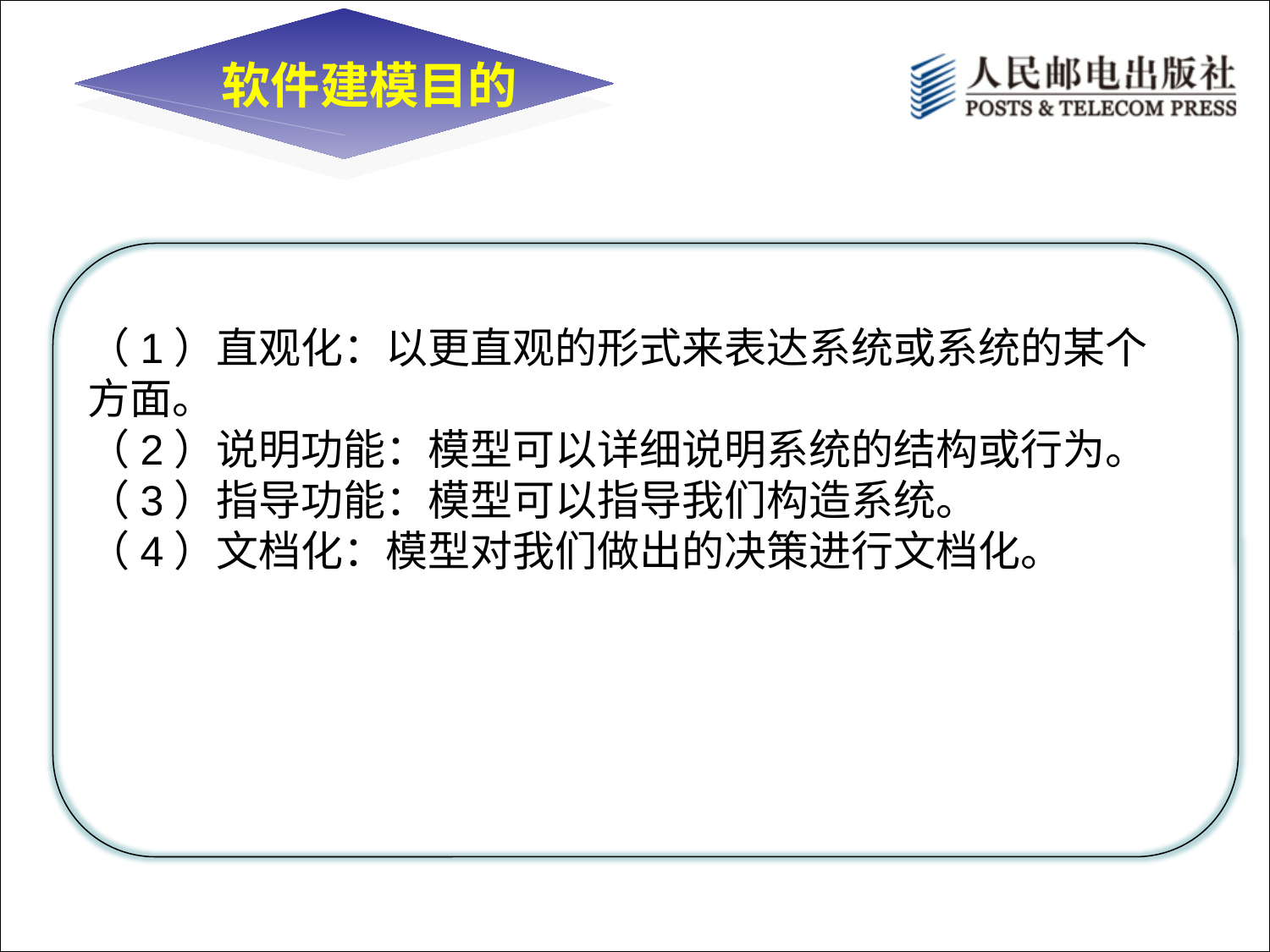

软件建模目的

（1）直观化：以更直观的形式来表达系统或系统的某个方面。
（2）说明功能：模型可以详细说明系统的结构或行为。
（3）指导功能：模型可以指导我们构造系统。
（4）文档化：模型对我们做出的决策进行文档化。